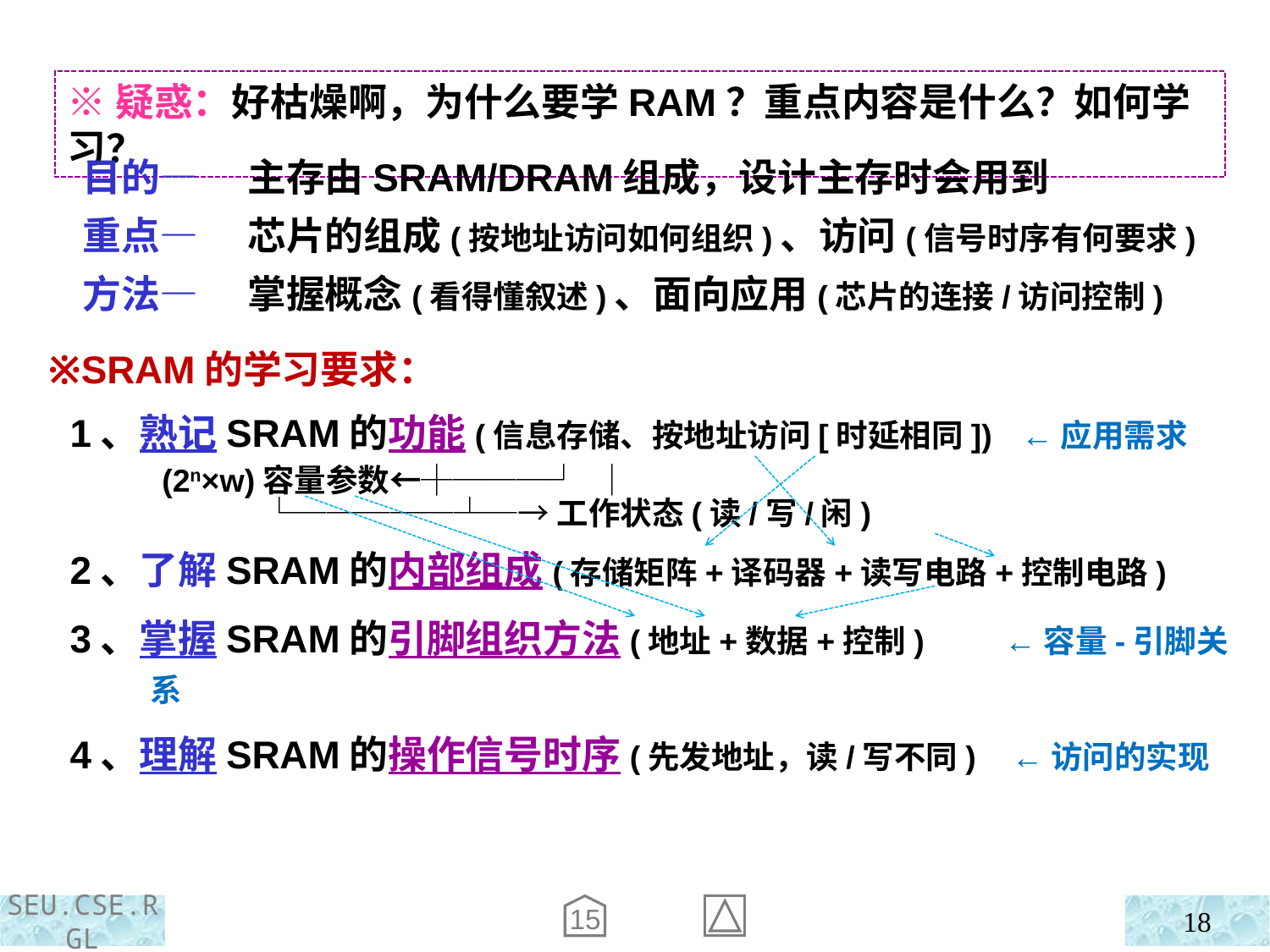

※疑惑：好枯燥啊，为什么要学RAM？重点内容是什么？如何学习？
    目的—
    重点—
    方法—
主存由SRAM/DRAM组成，设计主存时会用到
芯片的组成(按地址访问如何组织)、访问(信号时序有何要求)
掌握概念(看得懂叙述)、面向应用(芯片的连接/访问控制)
 ※SRAM的学习要求：
   1、熟记SRAM的功能(信息存储、按地址访问[时延相同])   ←应用需求
              (2n×w)容量参数←┼───┘  │
                               └─────┴─→工作状态(读/写/闲)
   2、了解SRAM的内部组成(存储矩阵+译码器+读写电路+控制电路)
   3、掌握SRAM的引脚组织方法(地址+数据+控制)         ←容量-引脚关系
   4、理解SRAM的操作信号时序(先发地址，读/写不同)    ←访问的实现
15
18